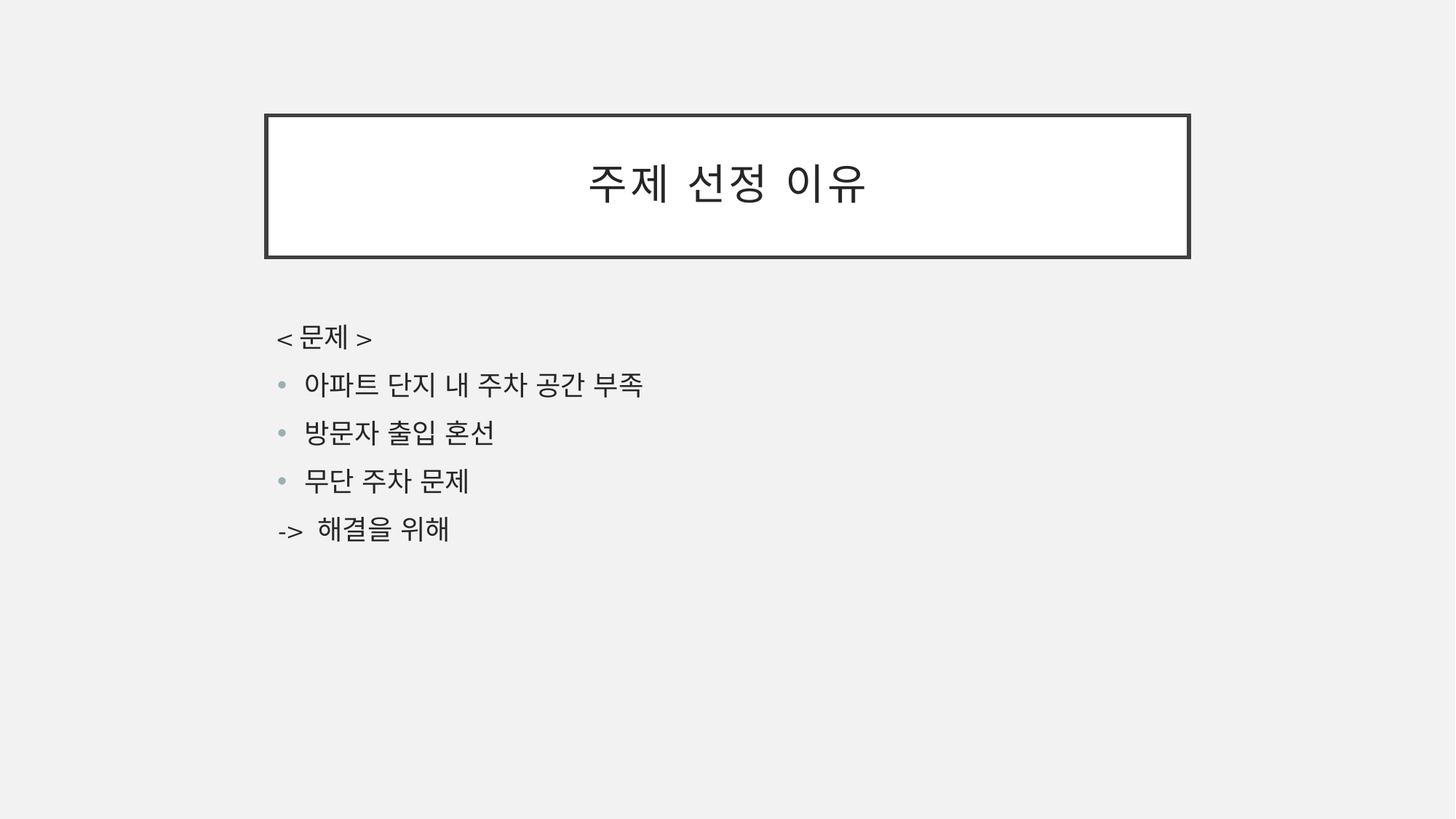

# 주제 선정 이유
<문제>
아파트 단지 내 주차 공간 부족
방문자 출입 혼선
무단 주차 문제
-> 해결을 위해